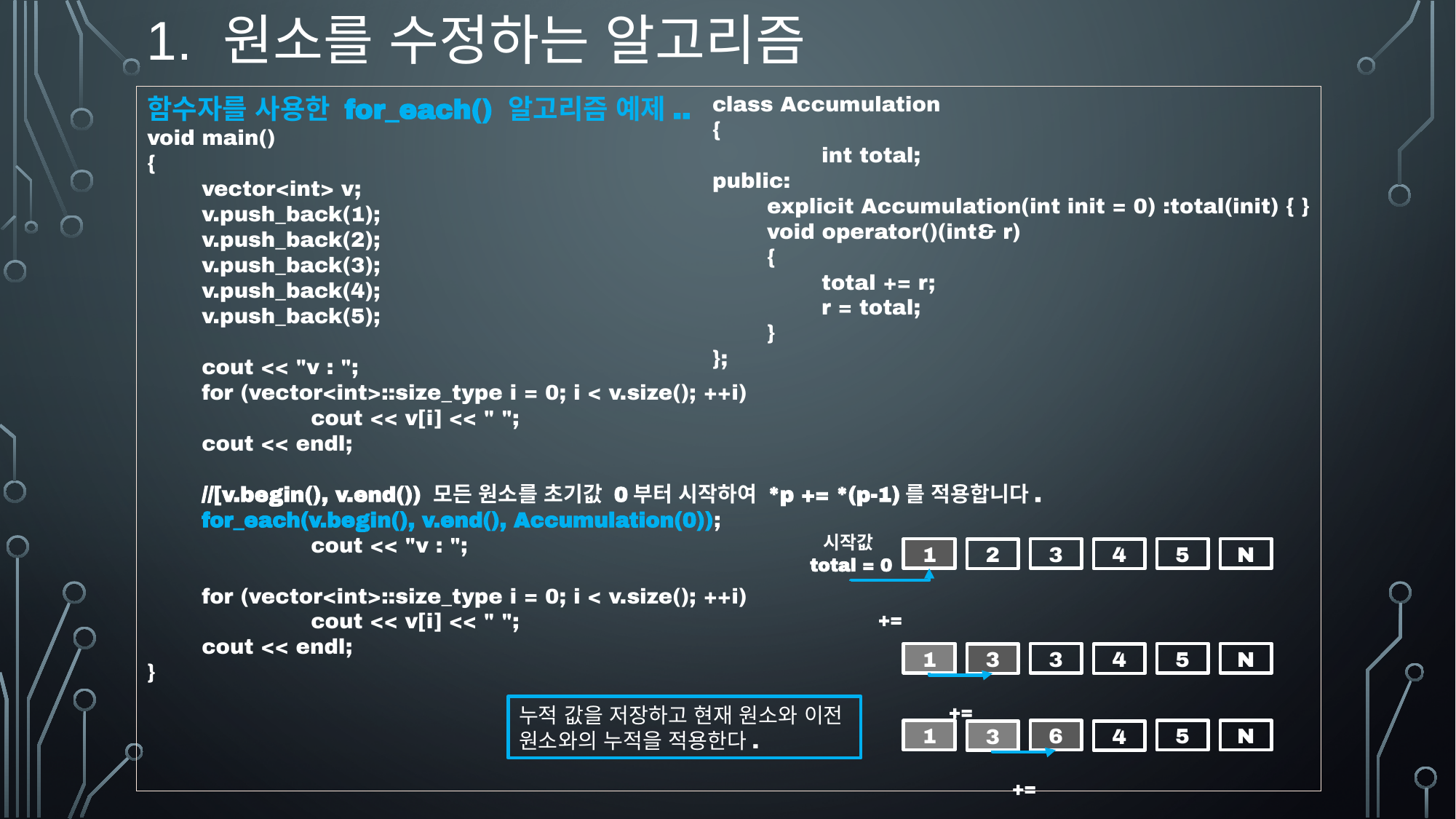

# 1. 원소를 수정하는 알고리즘
class Accumulation
{
	int total;
public:
explicit Accumulation(int init = 0) :total(init) { }
void operator()(int& r)
{
total += r;
r = total;
}
};
함수자를 사용한 for_each() 알고리즘 예제..
void main()
{
vector<int> v;
v.push_back(1);
v.push_back(2);
v.push_back(3);
v.push_back(4);
v.push_back(5);

cout << "v : ";
for (vector<int>::size_type i = 0; i < v.size(); ++i)
	cout << v[i] << " ";
cout << endl;

//[v.begin(), v.end()) 모든 원소를 초기값 0부터 시작하여 *p += *(p-1)를 적용합니다.
for_each(v.begin(), v.end(), Accumulation(0));
	cout << "v : ";

for (vector<int>::size_type i = 0; i < v.size(); ++i)
	cout << v[i] << " ";
cout << endl;
}

시작값
total = 0
1
3
5
N
2
4
+=
1
3
5
N
3
4
+=
누적 값을 저장하고 현재 원소와 이전 원소와의 누적을 적용한다.
1
6
5
N
3
4
+=